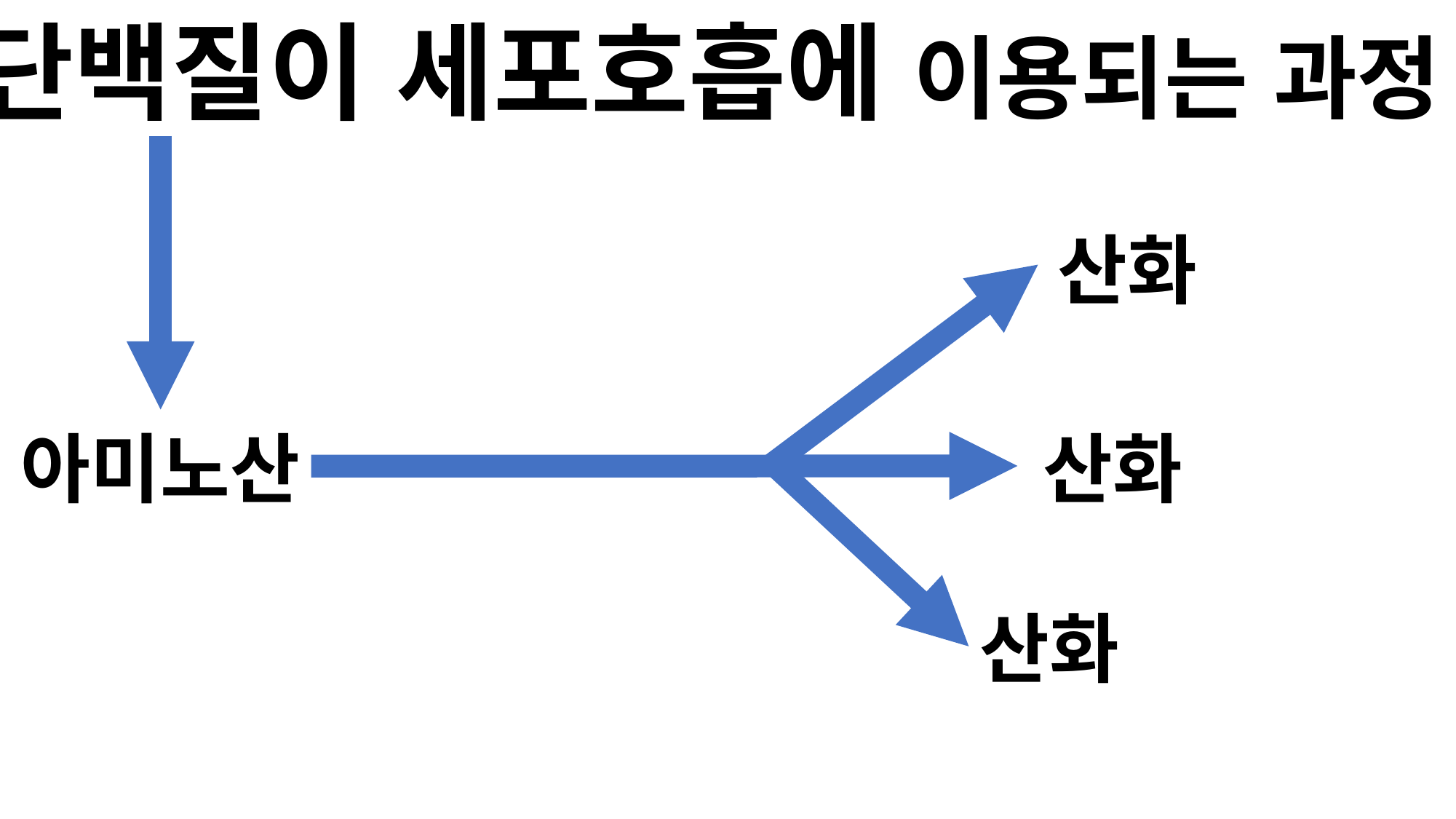

단백질이 세포호흡에 이용되는 과정
산화
아미노산
산화
산화